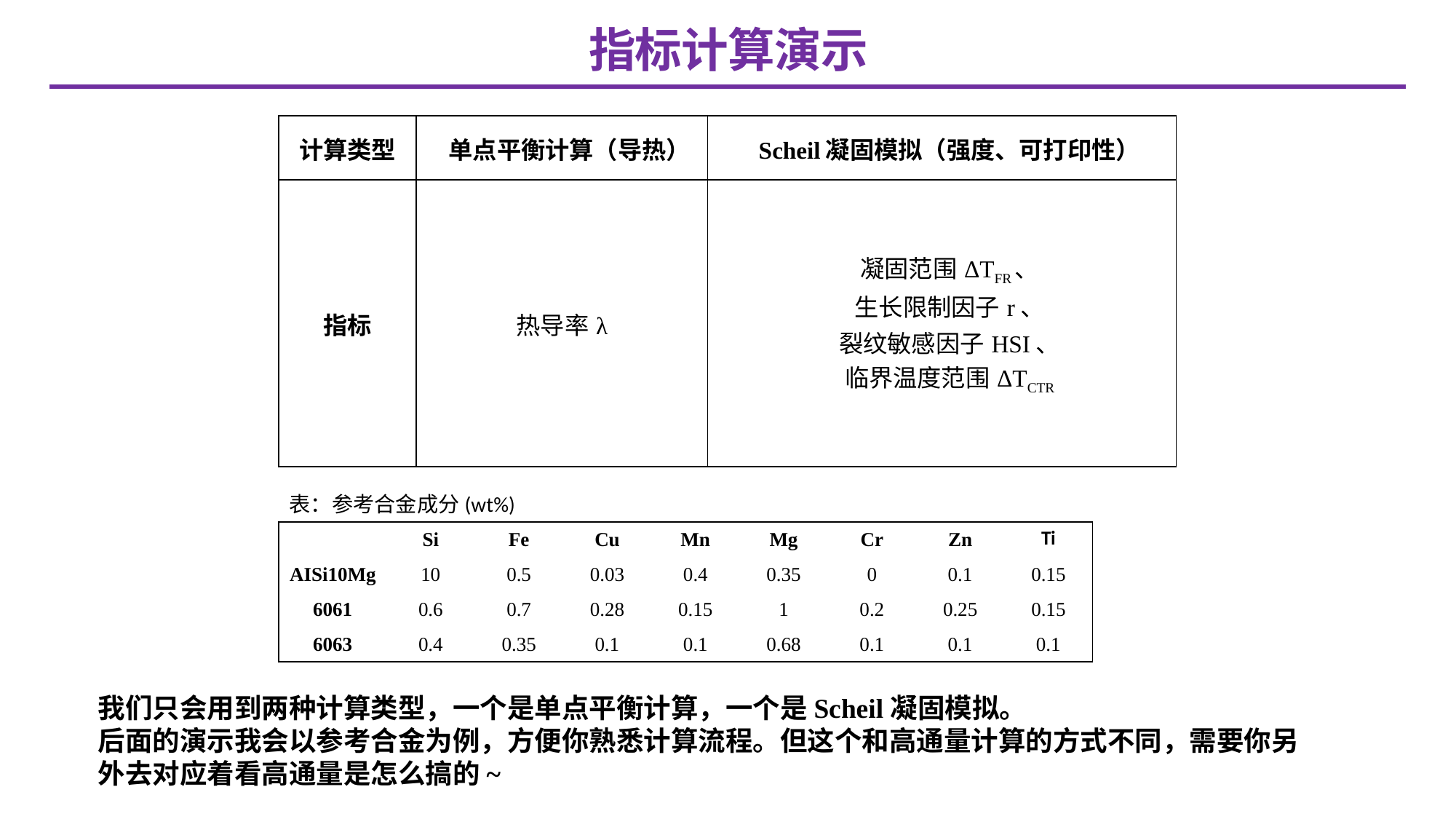

指标计算演示

| 计算类型 | 单点平衡计算（导热） | Scheil凝固模拟（强度、可打印性） |
| --- | --- | --- |
| 指标 | 热导率λ | 凝固范围ΔTFR、 生长限制因子r、 裂纹敏感因子HSI、 临界温度范围ΔTCTR |
表：参考合金成分(wt%)
|  | Si | Fe | Cu | Mn | Mg | Cr | Zn | Ti |
| --- | --- | --- | --- | --- | --- | --- | --- | --- |
| AISi10Mg | 10 | 0.5 | 0.03 | 0.4 | 0.35 | 0 | 0.1 | 0.15 |
| 6061 | 0.6 | 0.7 | 0.28 | 0.15 | 1 | 0.2 | 0.25 | 0.15 |
| 6063 | 0.4 | 0.35 | 0.1 | 0.1 | 0.68 | 0.1 | 0.1 | 0.1 |
我们只会用到两种计算类型，一个是单点平衡计算，一个是Scheil凝固模拟。
后面的演示我会以参考合金为例，方便你熟悉计算流程。但这个和高通量计算的方式不同，需要你另外去对应着看高通量是怎么搞的~